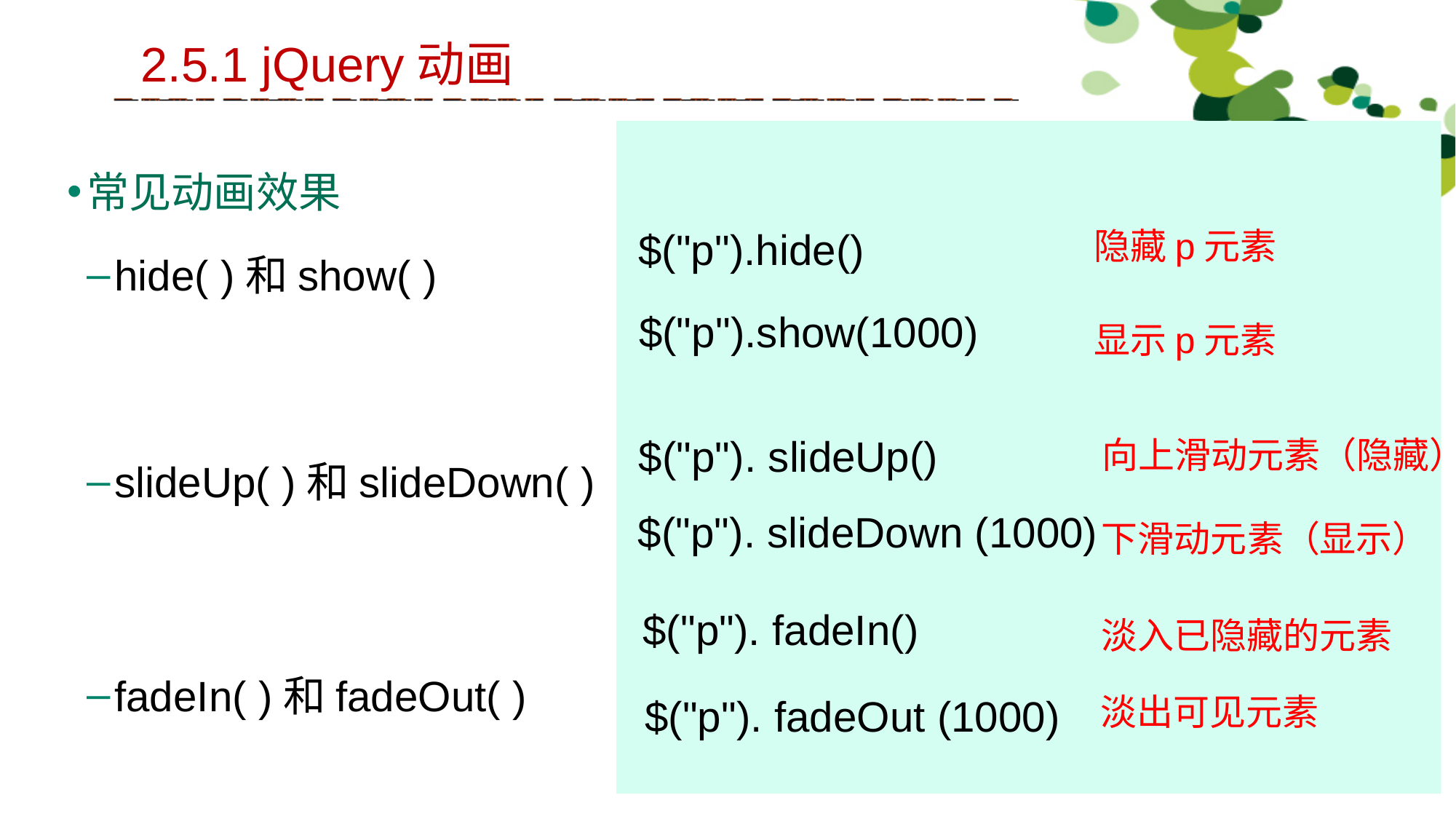

2.5.1 jQuery动画

常见动画效果
hide( )和show( )

slideUp( )和slideDown( )

fadeIn( )和fadeOut( )

$("p").hide()
 隐藏p元素
$("p").show(1000)
 显示p元素
$("p"). slideUp()
 向上滑动元素（隐藏）
$("p"). slideDown (1000)
 下滑动元素（显示）
$("p"). fadeIn()
淡入已隐藏的元素
$("p"). fadeOut (1000)
淡出可见元素